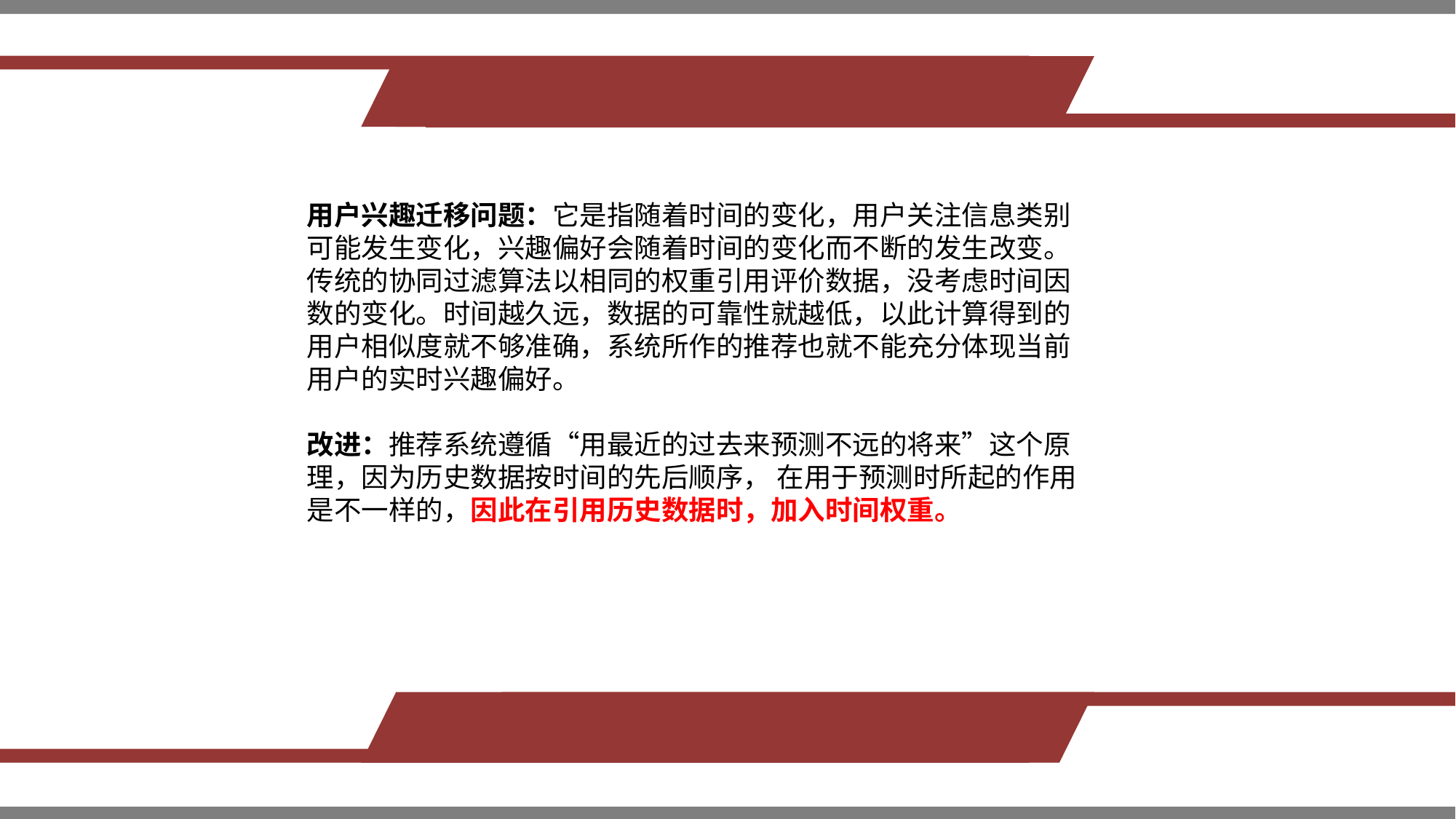

用户兴趣迁移问题：它是指随着时间的变化，用户关注信息类别可能发生变化，兴趣偏好会随着时间的变化而不断的发生改变。传统的协同过滤算法以相同的权重引用评价数据，没考虑时间因数的变化。时间越久远，数据的可靠性就越低，以此计算得到的用户相似度就不够准确，系统所作的推荐也就不能充分体现当前用户的实时兴趣偏好。

改进：推荐系统遵循“用最近的过去来预测不远的将来”这个原理，因为历史数据按时间的先后顺序， 在用于预测时所起的作用是不一样的，因此在引用历史数据时，加入时间权重。